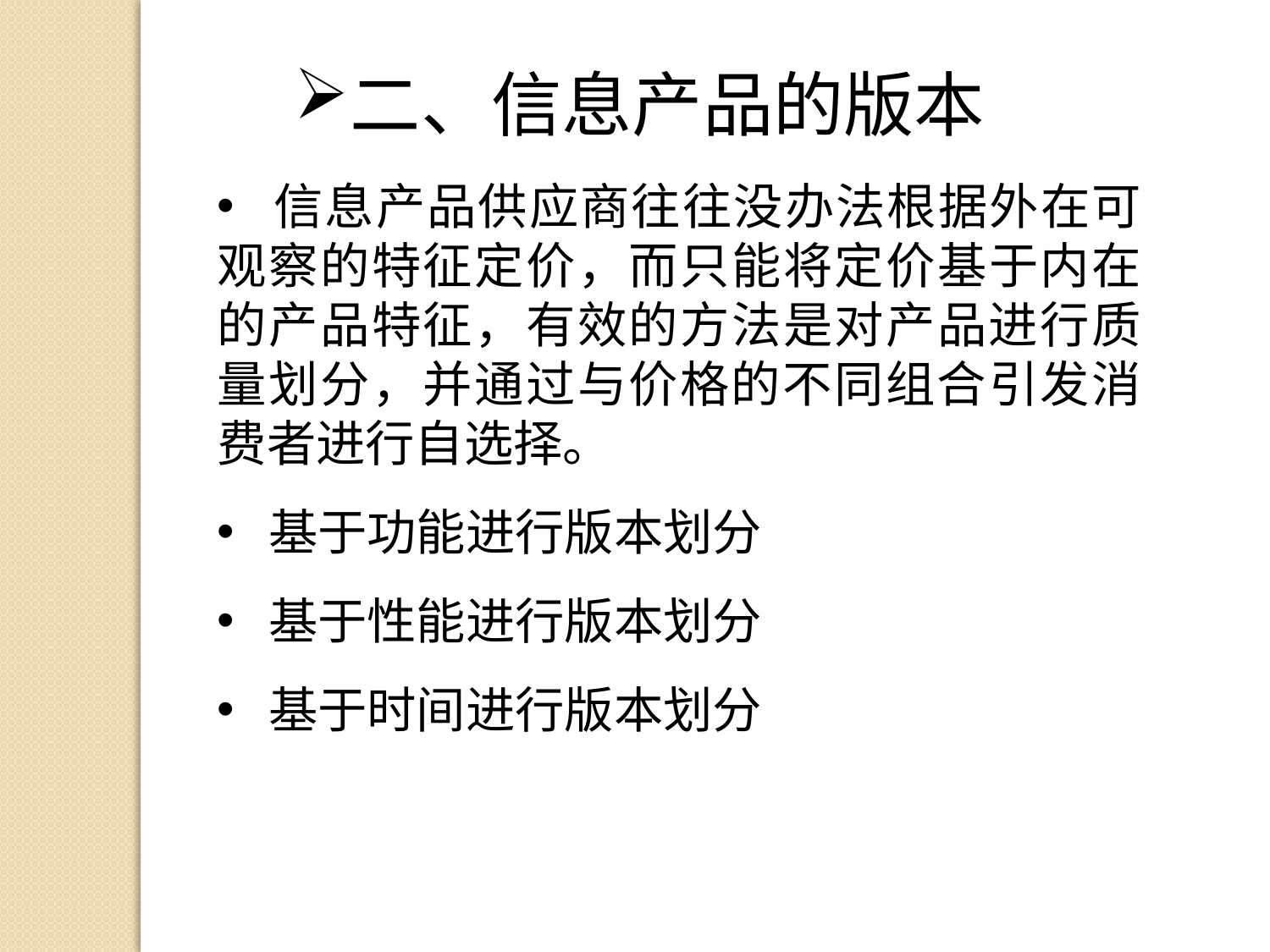

二、信息产品的版本
  信息产品供应商往往没办法根据外在可观察的特征定价，而只能将定价基于内在的产品特征，有效的方法是对产品进行质量划分，并通过与价格的不同组合引发消费者进行自选择。
  基于功能进行版本划分
  基于性能进行版本划分
  基于时间进行版本划分